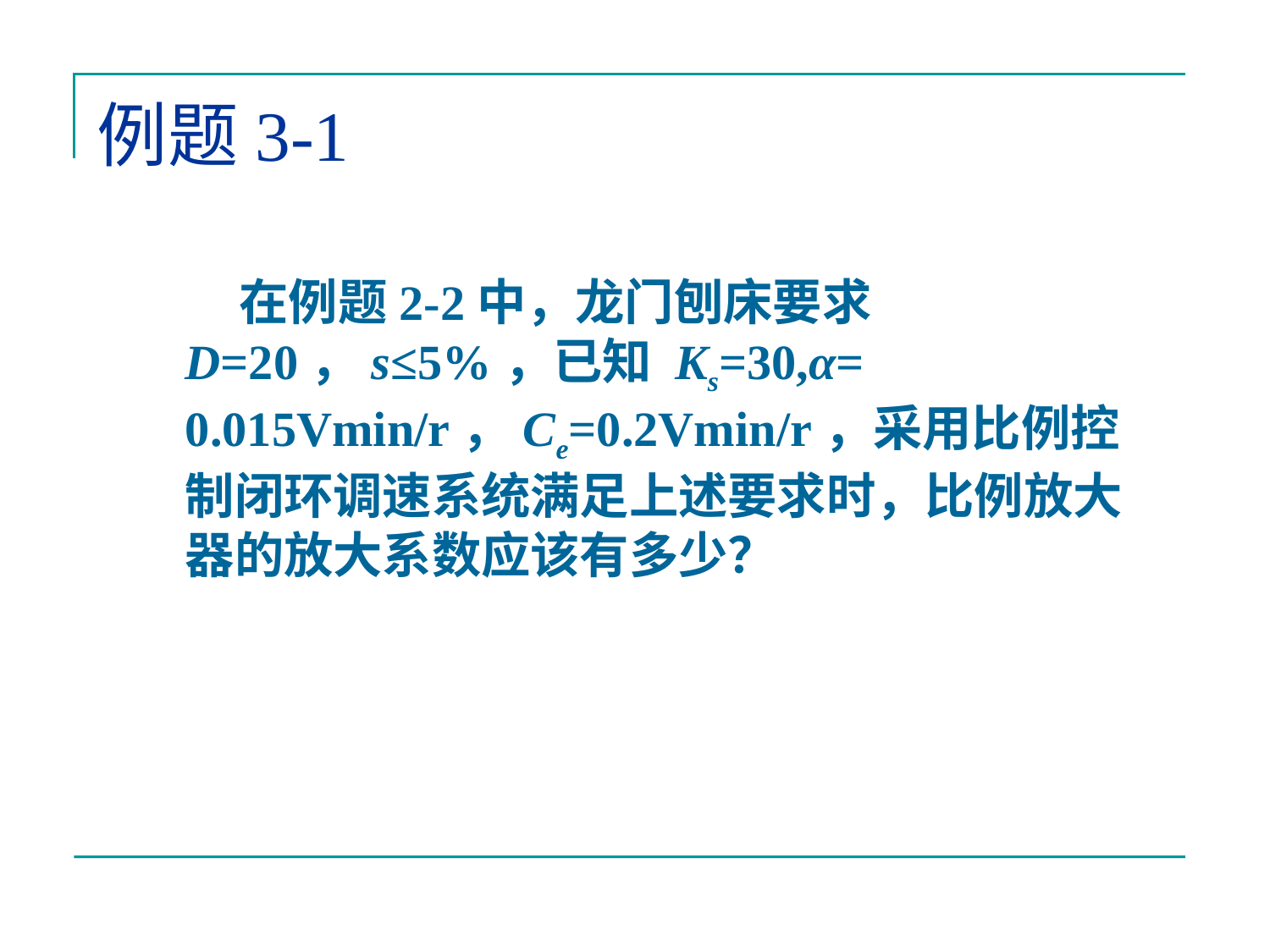

# 例题3-1
        在例题2-2中，龙门刨床要求D=20，s≤5%，已知 Ks=30,α= 0.015Vmin/r，Ce=0.2Vmin/r，采用比例控制闭环调速系统满足上述要求时，比例放大器的放大系数应该有多少？